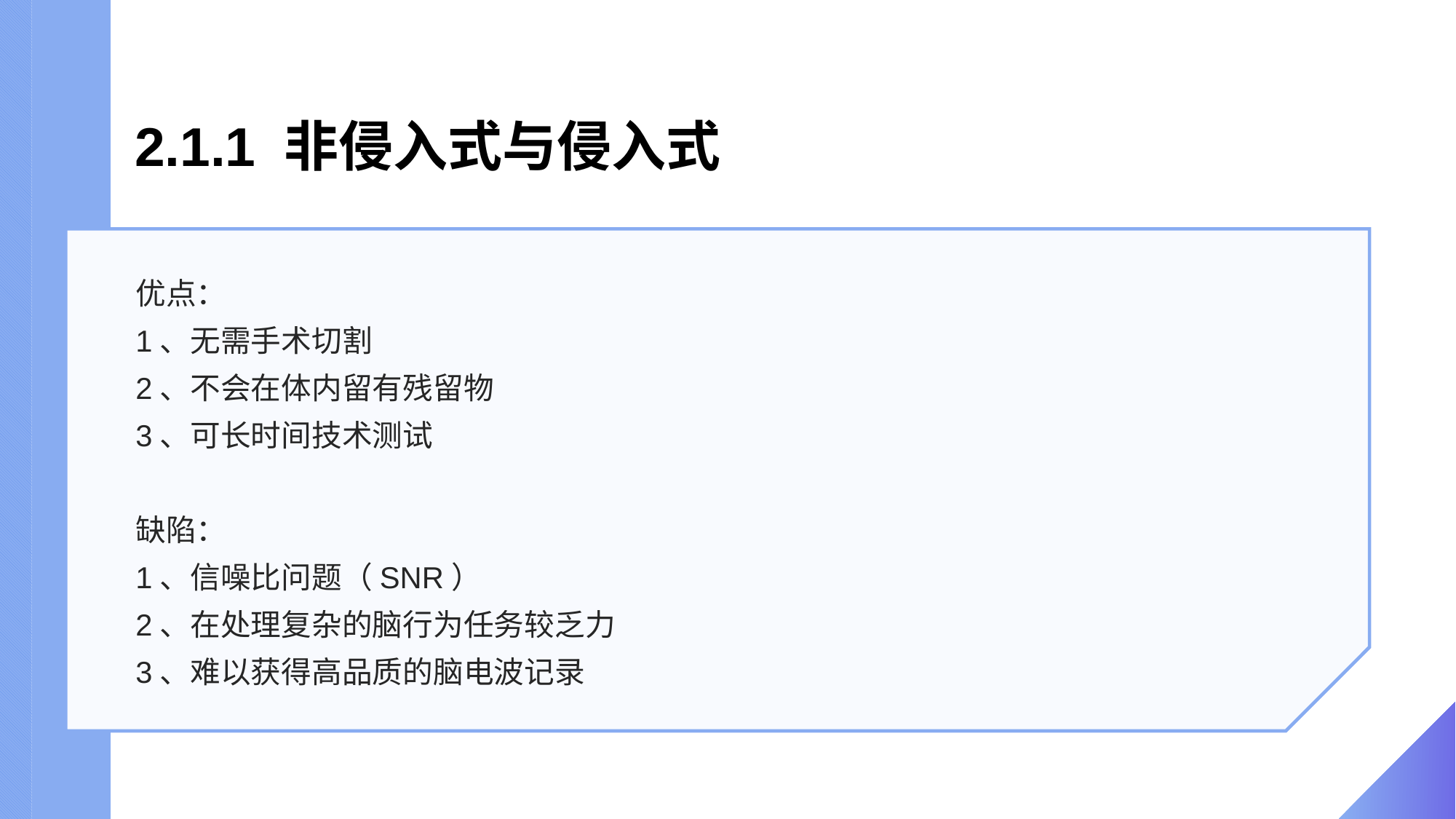

# 2.1.1 非侵入式与侵入式
优点：
1、无需手术切割
2、不会在体内留有残留物
3、可长时间技术测试

缺陷：
1、信噪比问题（SNR）
2、在处理复杂的脑行为任务较乏力
3、难以获得高品质的脑电波记录